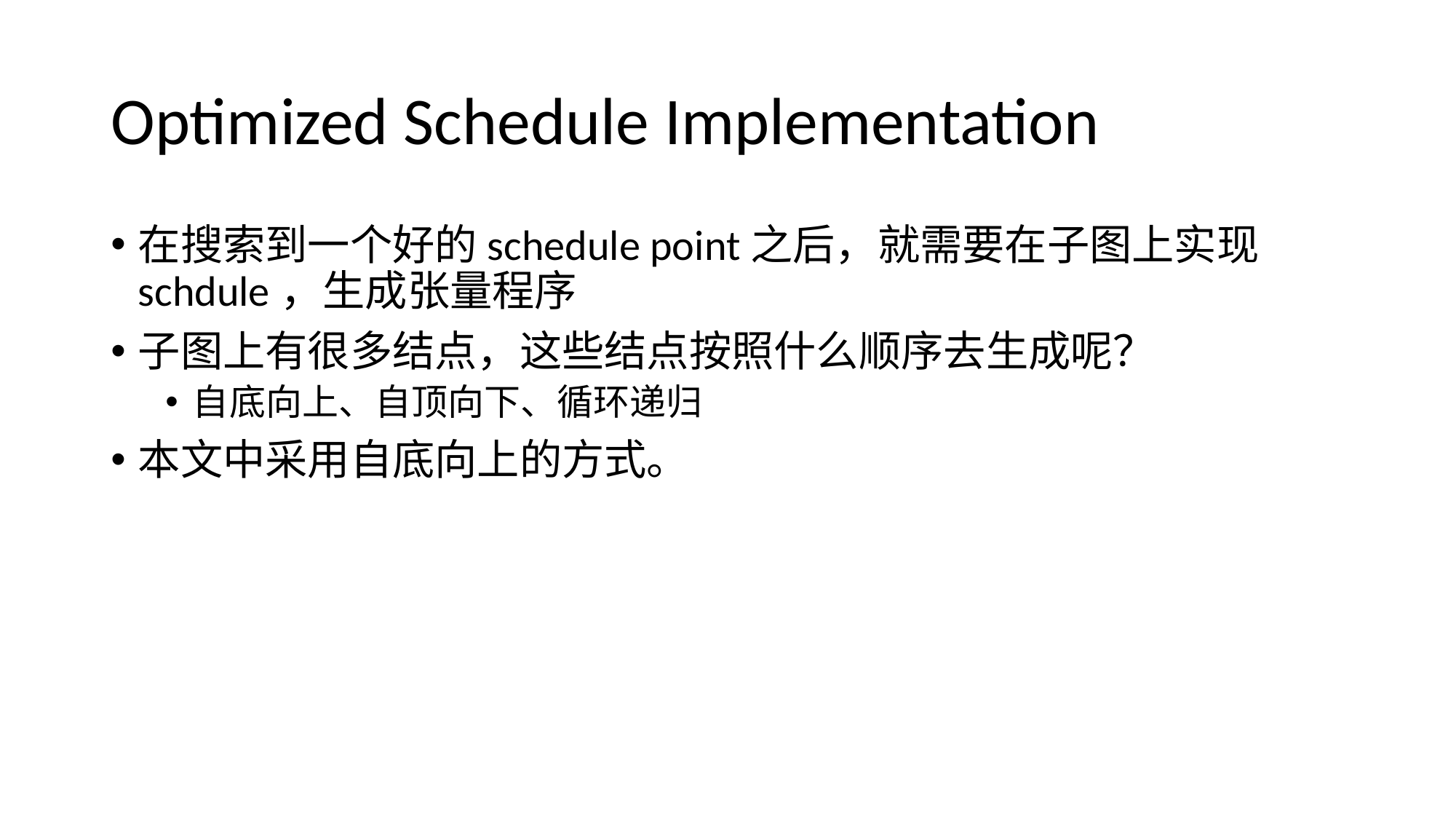

# Optimized Schedule Implementation
在搜索到一个好的schedule point之后，就需要在子图上实现schdule，生成张量程序
子图上有很多结点，这些结点按照什么顺序去生成呢？
自底向上、自顶向下、循环递归
本文中采用自底向上的方式。